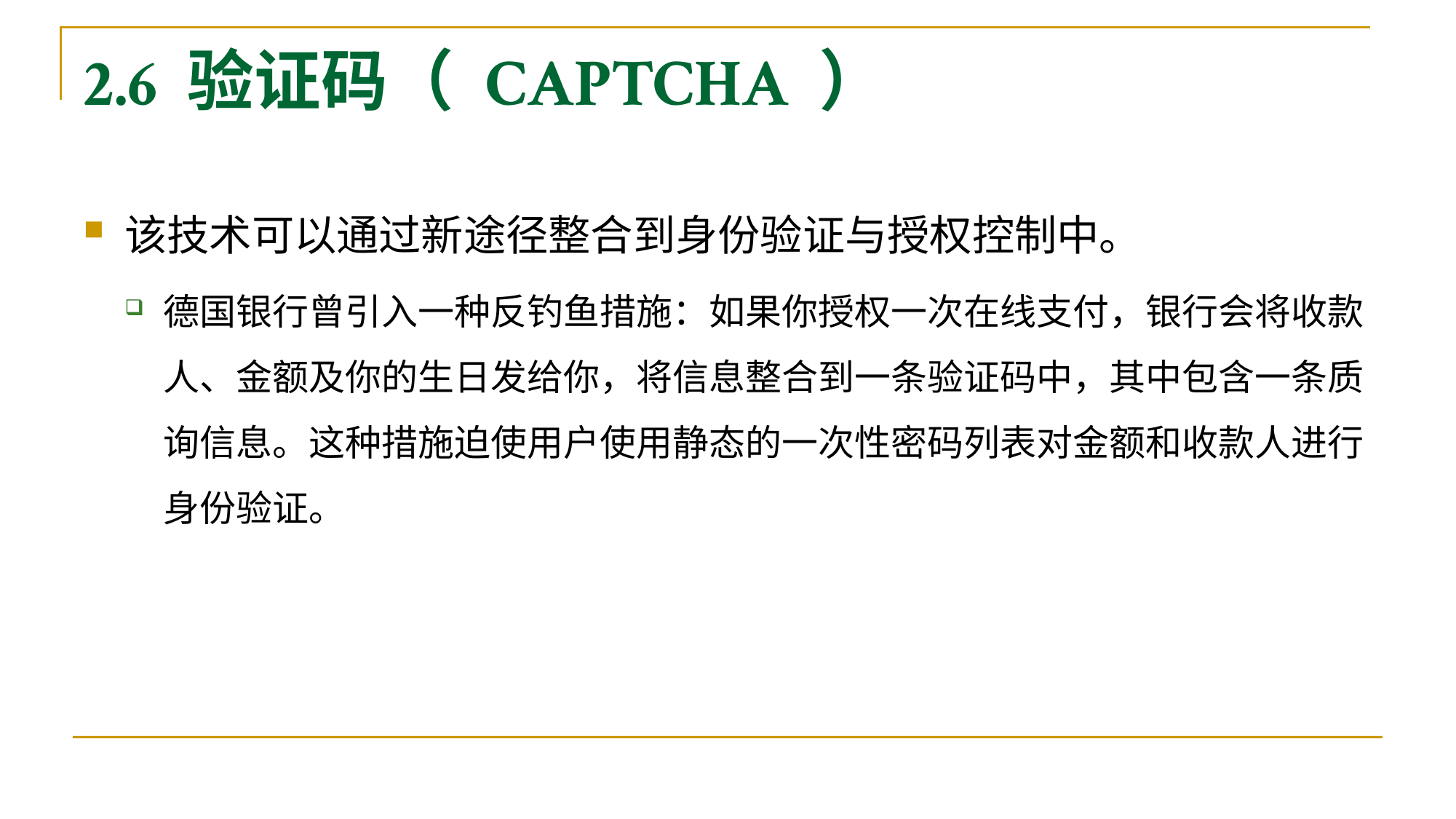

# 2.6 验证码（ CAPTCHA ）
该技术可以通过新途径整合到身份验证与授权控制中。
德国银行曾引入一种反钓鱼措施：如果你授权一次在线支付，银行会将收款人、金额及你的生日发给你，将信息整合到一条验证码中，其中包含一条质询信息。这种措施迫使用户使用静态的一次性密码列表对金额和收款人进行身份验证。